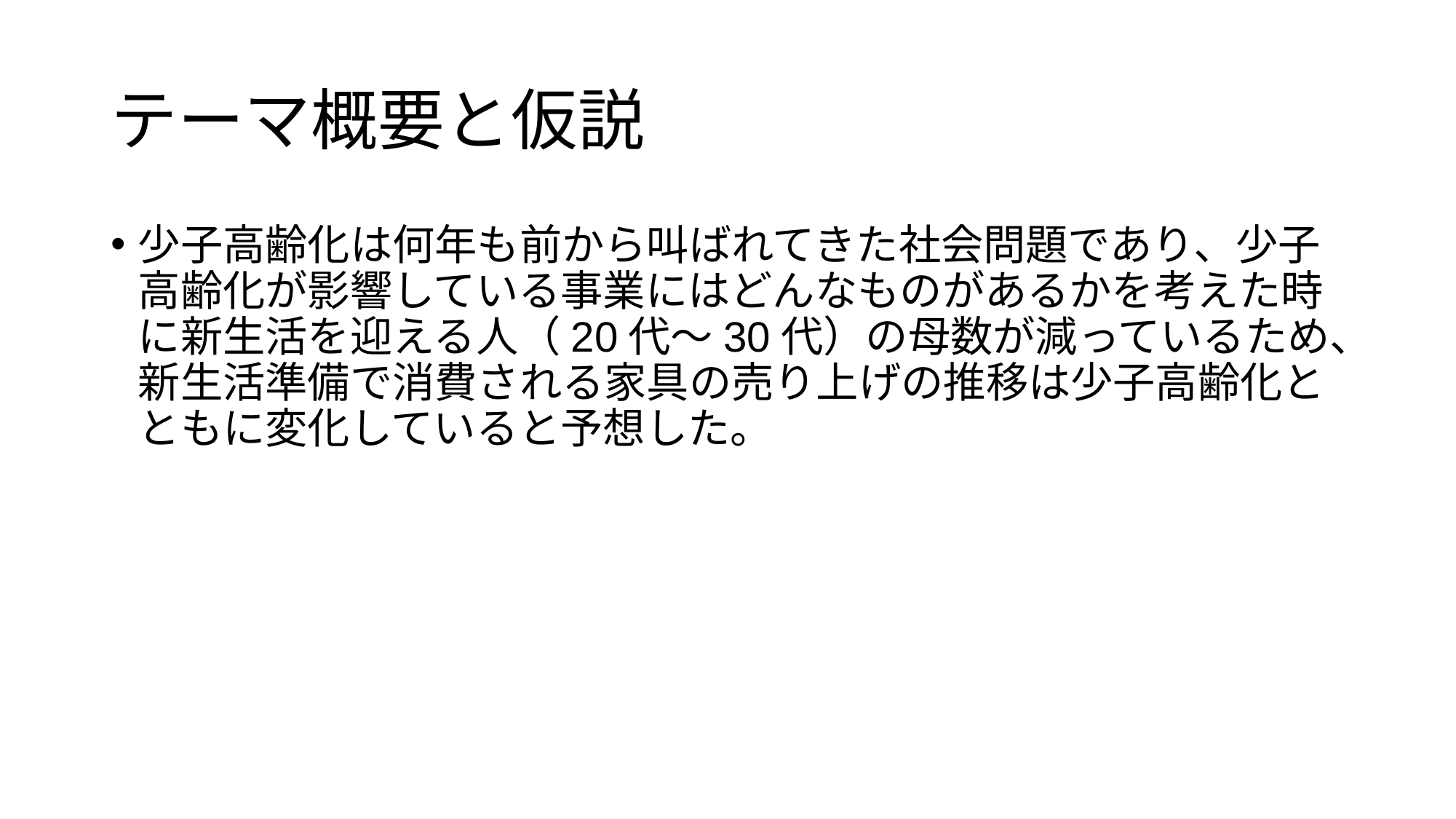

# テーマ概要と仮説
少子高齢化は何年も前から叫ばれてきた社会問題であり、少子高齢化が影響している事業にはどんなものがあるかを考えた時に新生活を迎える人（20代〜30代）の母数が減っているため、新生活準備で消費される家具の売り上げの推移は少子高齢化とともに変化していると予想した。